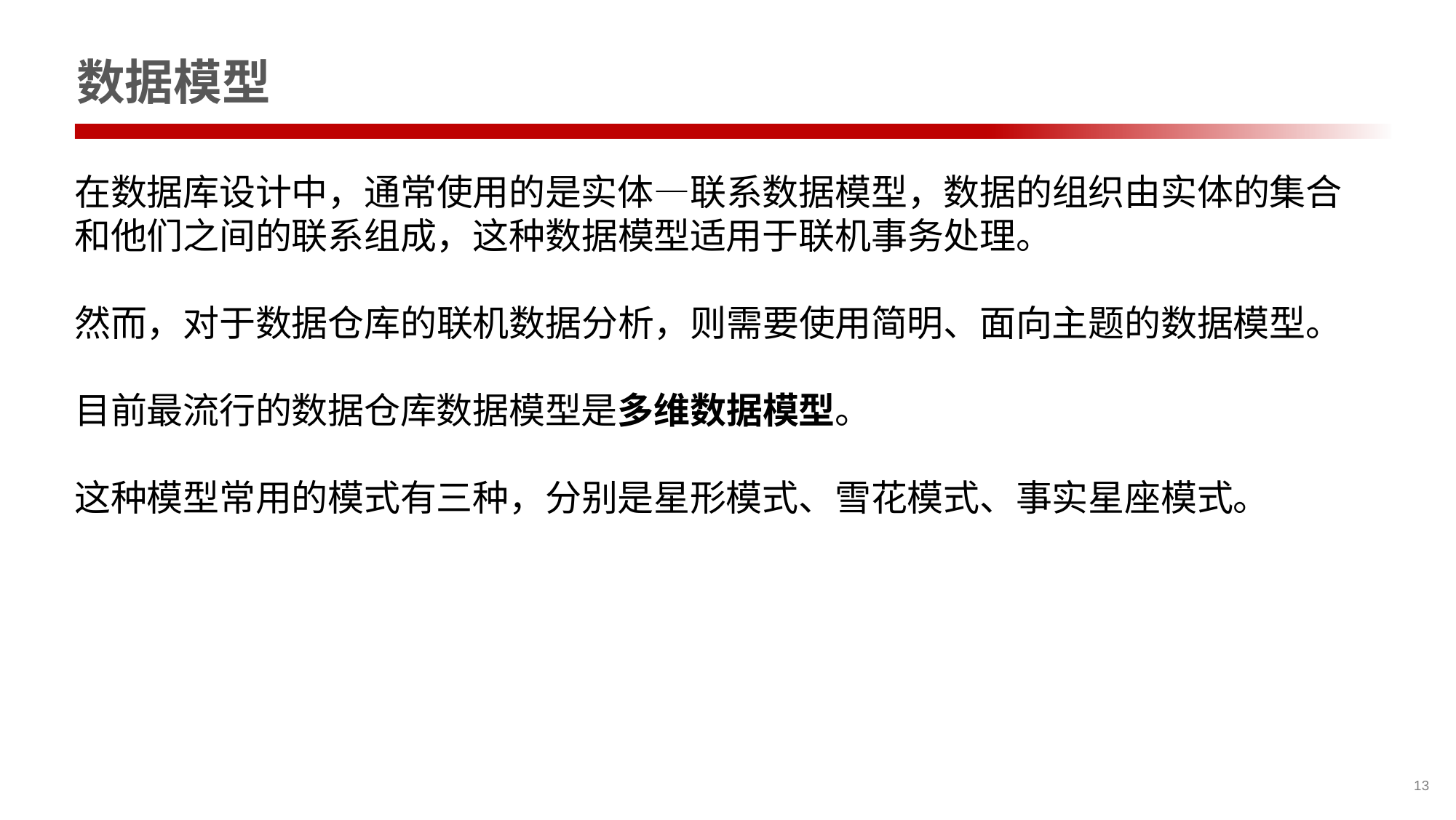

# 数据模型

在数据库设计中，通常使用的是实体—联系数据模型，数据的组织由实体的集合和他们之间的联系组成，这种数据模型适用于联机事务处理。

然而，对于数据仓库的联机数据分析，则需要使用简明、面向主题的数据模型。

目前最流行的数据仓库数据模型是多维数据模型。

这种模型常用的模式有三种，分别是星形模式、雪花模式、事实星座模式。
13